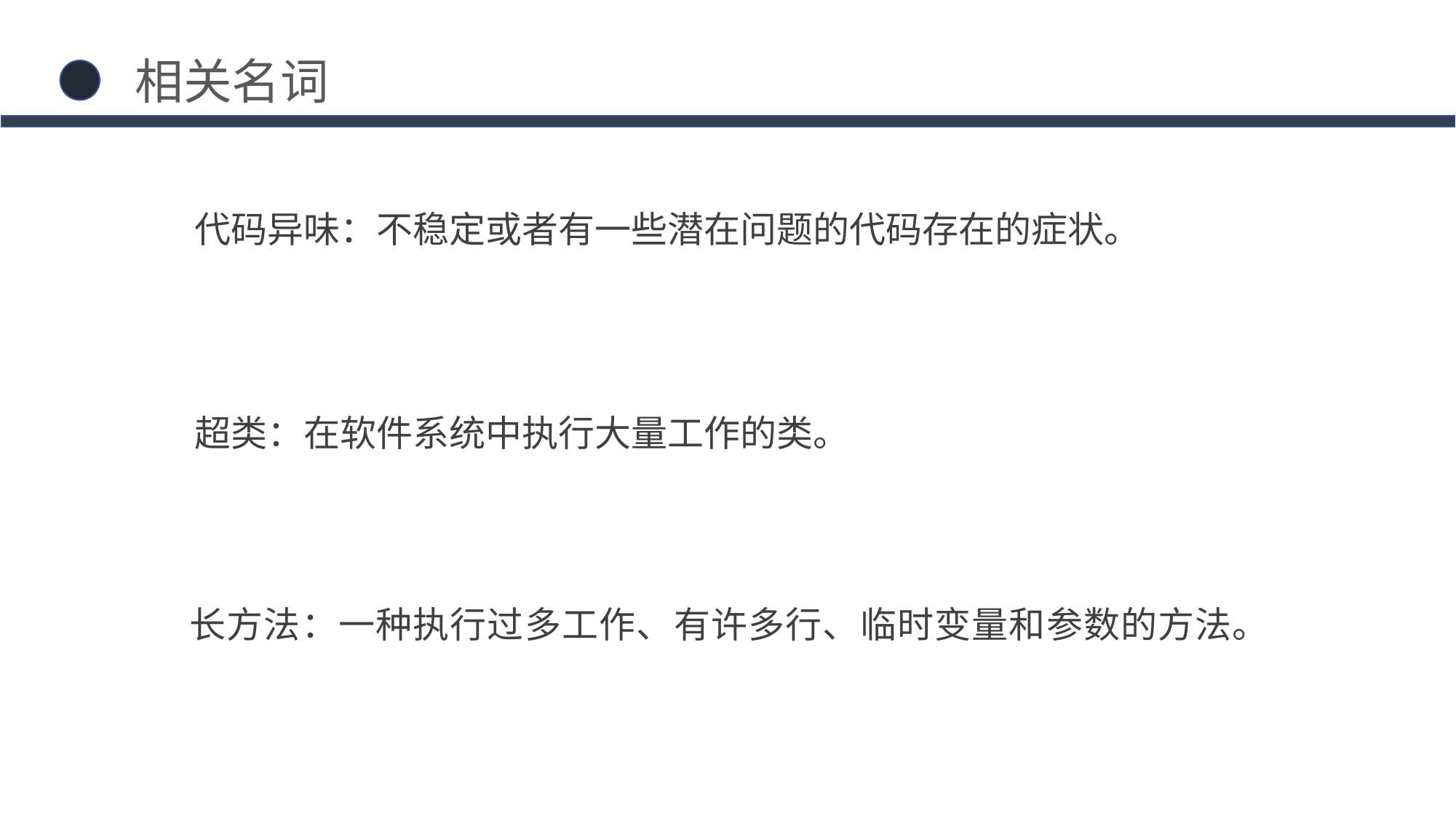

相关名词

代码异味：不稳定或者有一些潜在问题的代码存在的症状。
超类：在软件系统中执行大量工作的类。
长方法：一种执行过多工作、有许多行、临时变量和参数的方法。